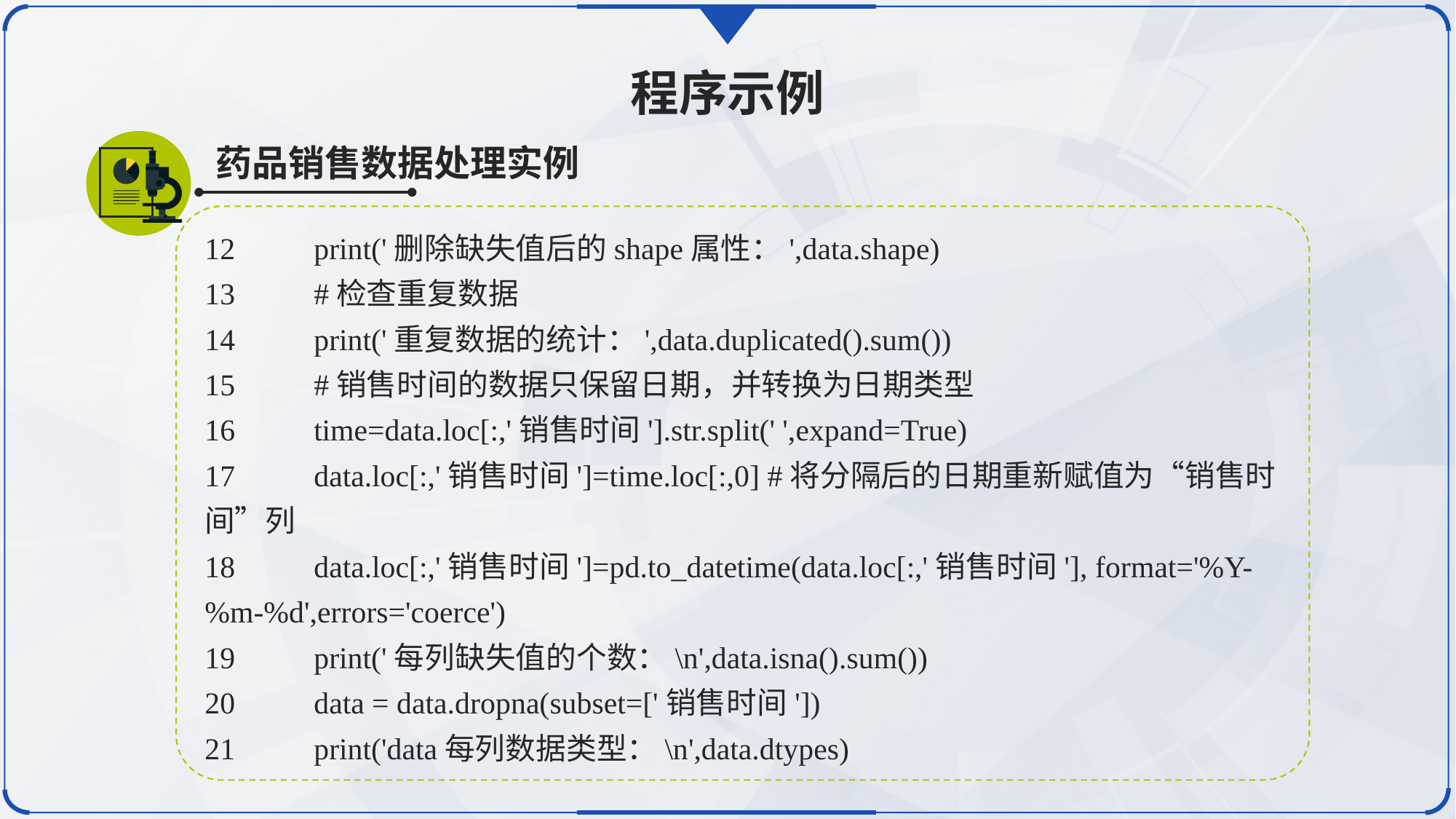

程序示例

药品销售数据处理实例

12	print('删除缺失值后的shape属性：',data.shape)
13	#检查重复数据
14	print('重复数据的统计：',data.duplicated().sum())
15	#销售时间的数据只保留日期，并转换为日期类型
16	time=data.loc[:,'销售时间'].str.split(' ',expand=True)
17	data.loc[:,'销售时间']=time.loc[:,0] #将分隔后的日期重新赋值为“销售时间”列
18	data.loc[:,'销售时间']=pd.to_datetime(data.loc[:,'销售时间'], format='%Y-%m-%d',errors='coerce')
19	print('每列缺失值的个数：\n',data.isna().sum())
20	data = data.dropna(subset=['销售时间'])
21	print('data每列数据类型：\n',data.dtypes)